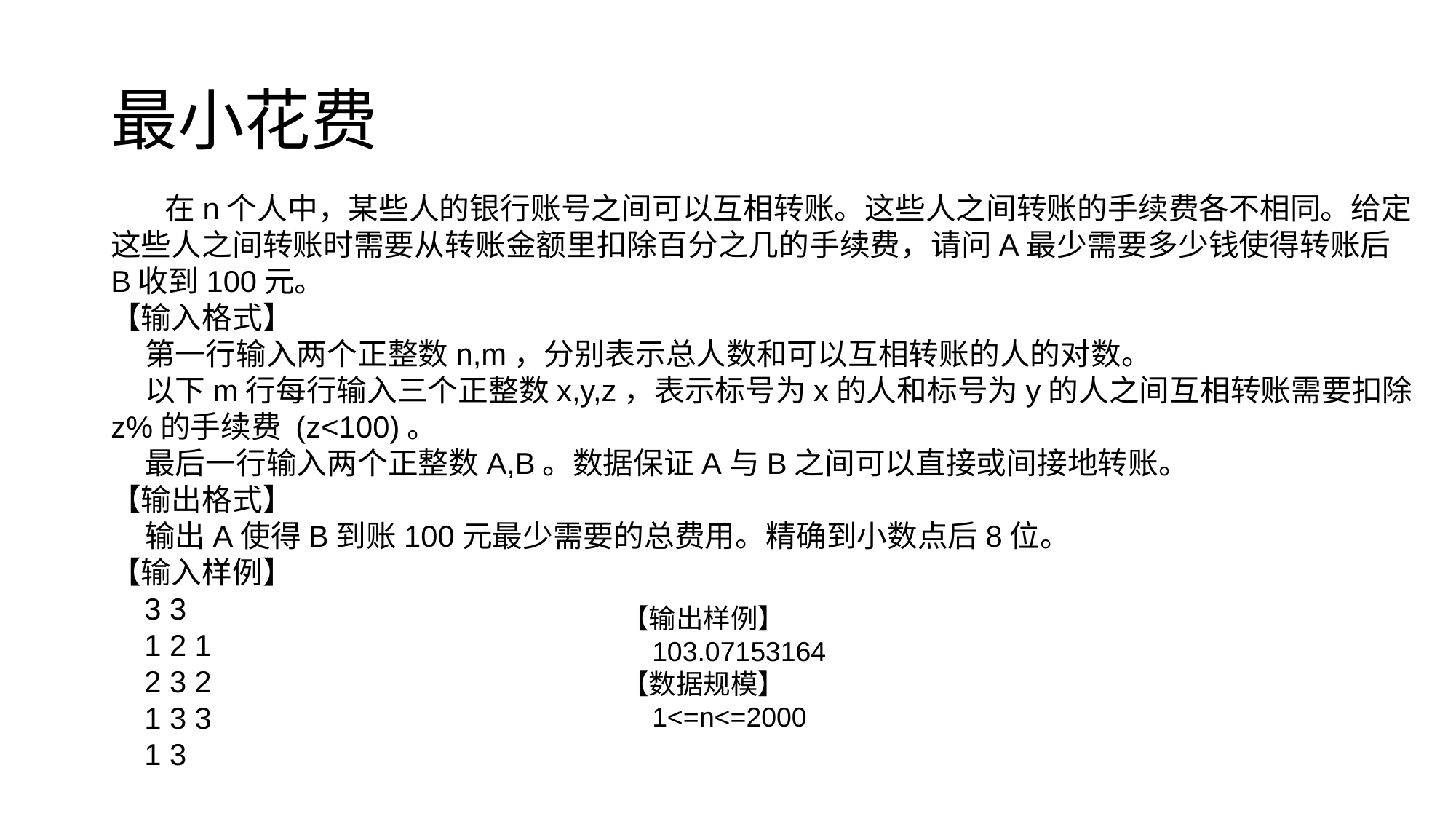

# 最小花费
       在n个人中，某些人的银行账号之间可以互相转账。这些人之间转账的手续费各不相同。给定这些人之间转账时需要从转账金额里扣除百分之几的手续费，请问A最少需要多少钱使得转账后B收到100元。
【输入格式】
    第一行输入两个正整数n,m，分别表示总人数和可以互相转账的人的对数。
    以下m行每行输入三个正整数x,y,z，表示标号为x的人和标号为y的人之间互相转账需要扣除z%的手续费 (z<100)。
    最后一行输入两个正整数A,B。数据保证A与B之间可以直接或间接地转账。
【输出格式】
    输出A使得B到账100元最少需要的总费用。精确到小数点后8位。
【输入样例】
    3 3
    1 2 1
    2 3 2
    1 3 3
    1 3

【输出样例】
    103.07153164
【数据规模】
    1<=n<=2000